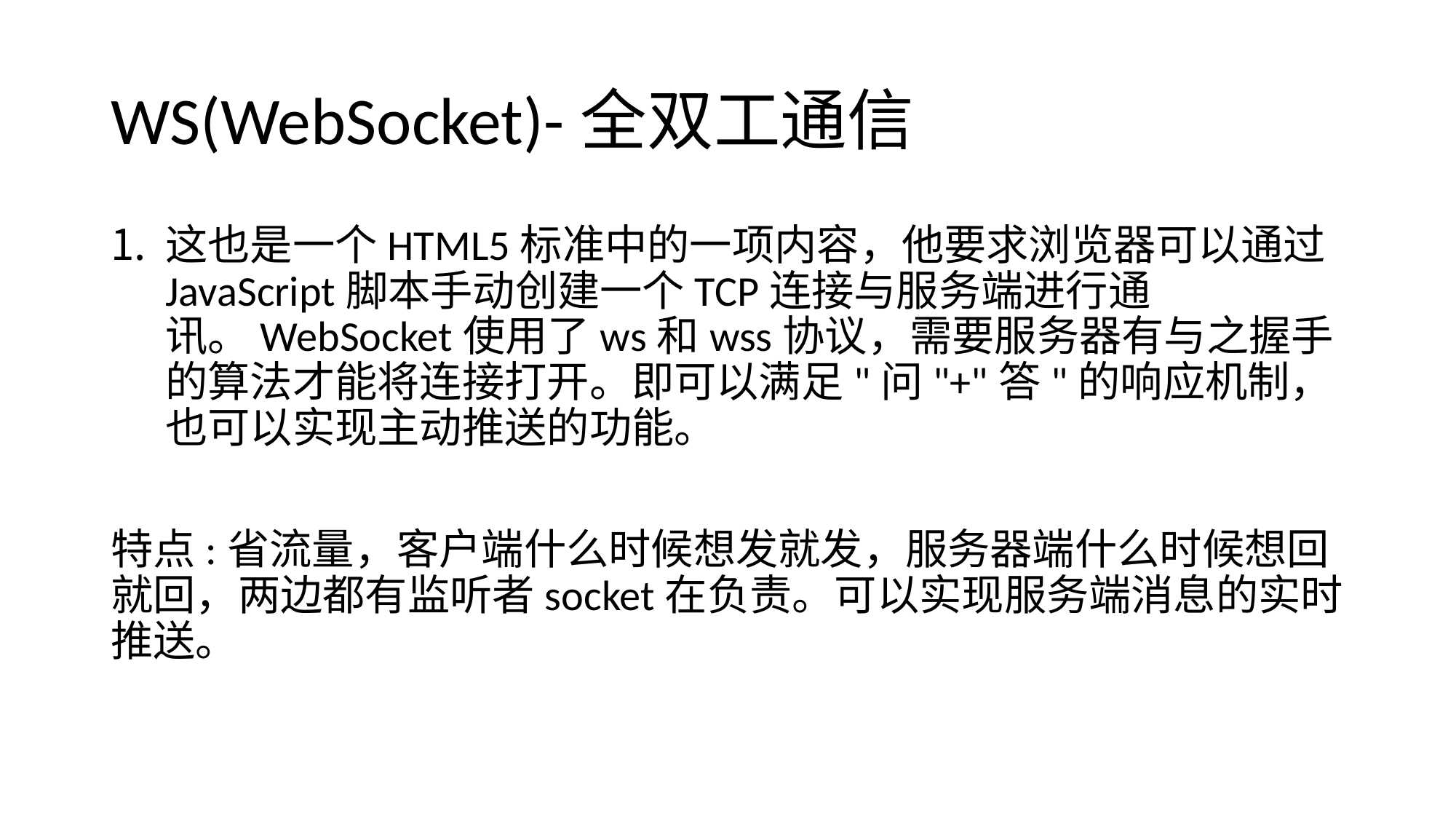

# WS(WebSocket)-全双工通信
这也是一个HTML5标准中的一项内容，他要求浏览器可以通过JavaScript脚本手动创建一个TCP连接与服务端进行通讯。WebSocket使用了ws和wss协议，需要服务器有与之握手的算法才能将连接打开。即可以满足"问"+"答"的响应机制，也可以实现主动推送的功能。

特点:省流量，客户端什么时候想发就发，服务器端什么时候想回就回，两边都有监听者socket在负责。可以实现服务端消息的实时推送。